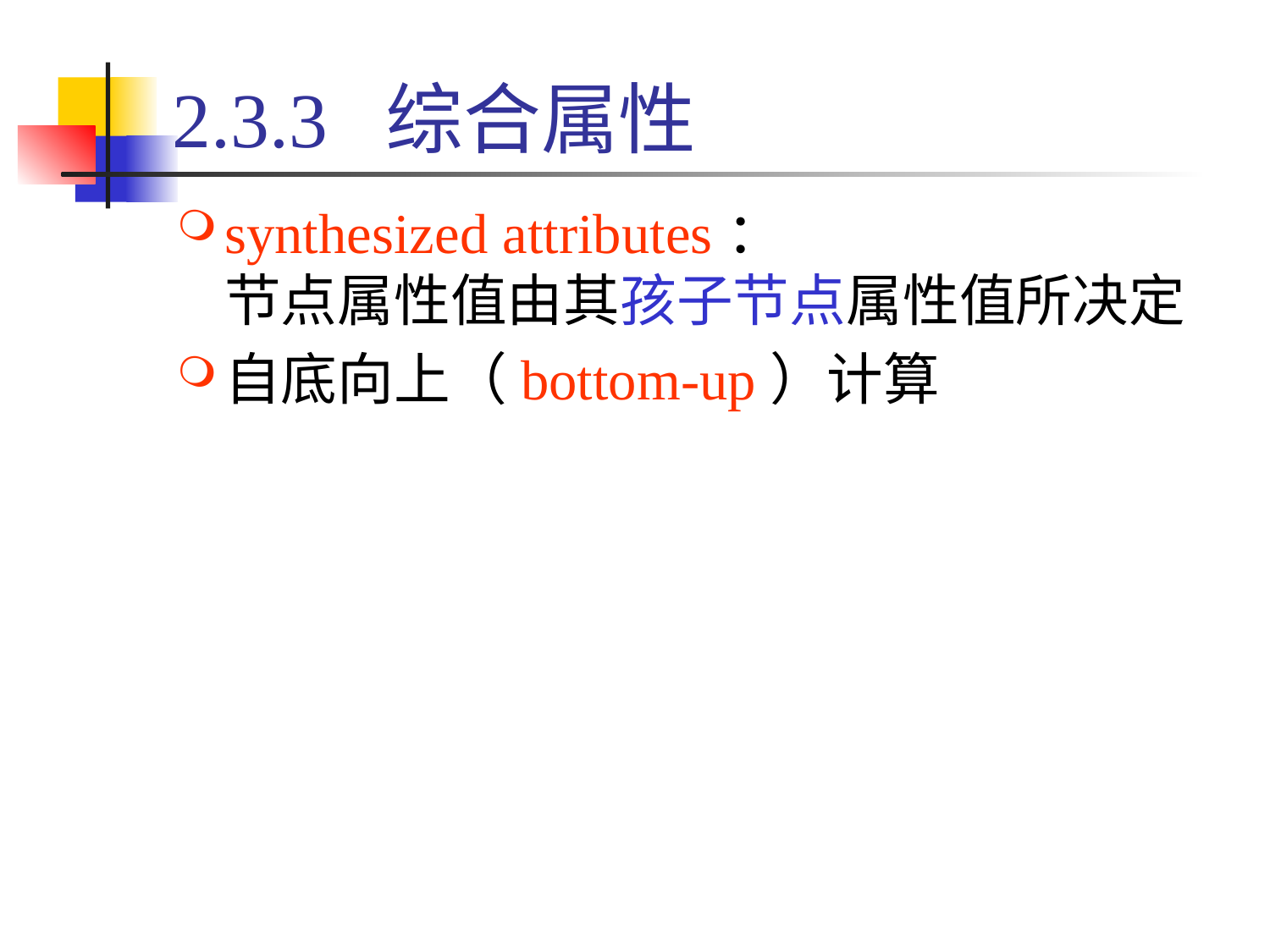

# 2.3.3  综合属性
synthesized attributes：
节点属性值由其孩子节点属性值所决定
自底向上（bottom-up）计算